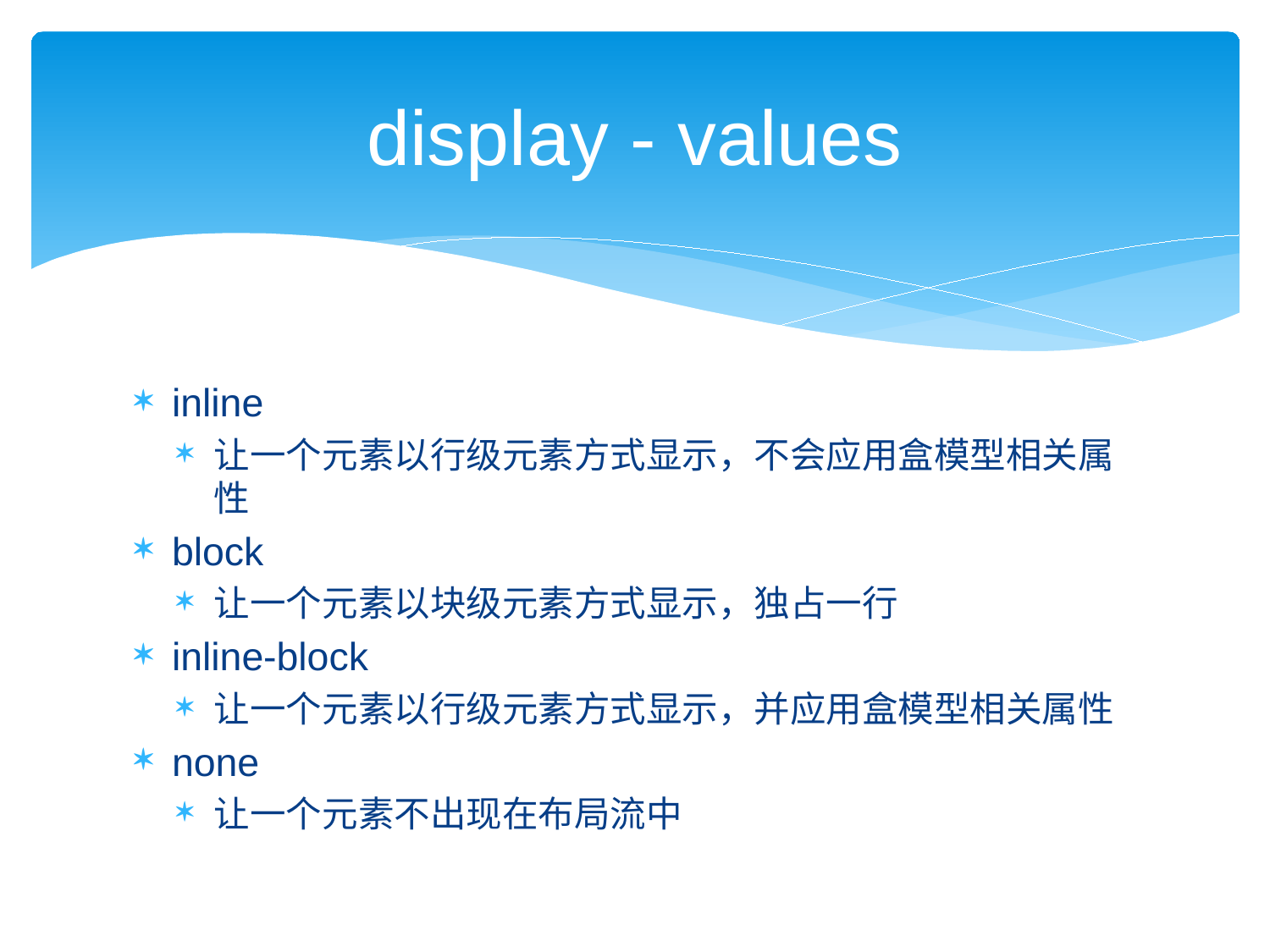

# display - values
inline
让一个元素以行级元素方式显示，不会应用盒模型相关属性
block
让一个元素以块级元素方式显示，独占一行
inline-block
让一个元素以行级元素方式显示，并应用盒模型相关属性
none
让一个元素不出现在布局流中